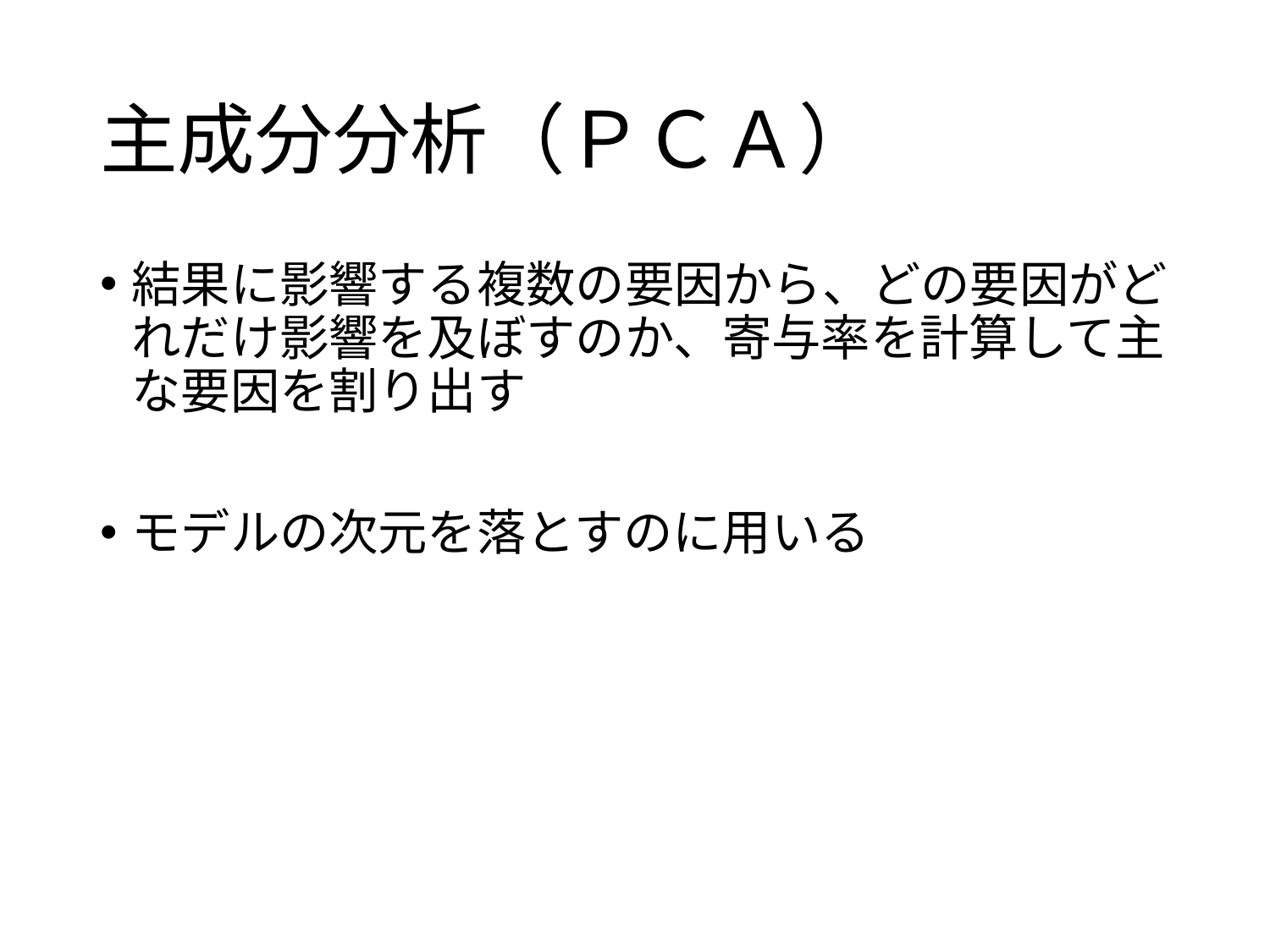

# 主成分分析（ＰＣＡ）
結果に影響する複数の要因から、どの要因がどれだけ影響を及ぼすのか、寄与率を計算して主な要因を割り出す

モデルの次元を落とすのに用いる